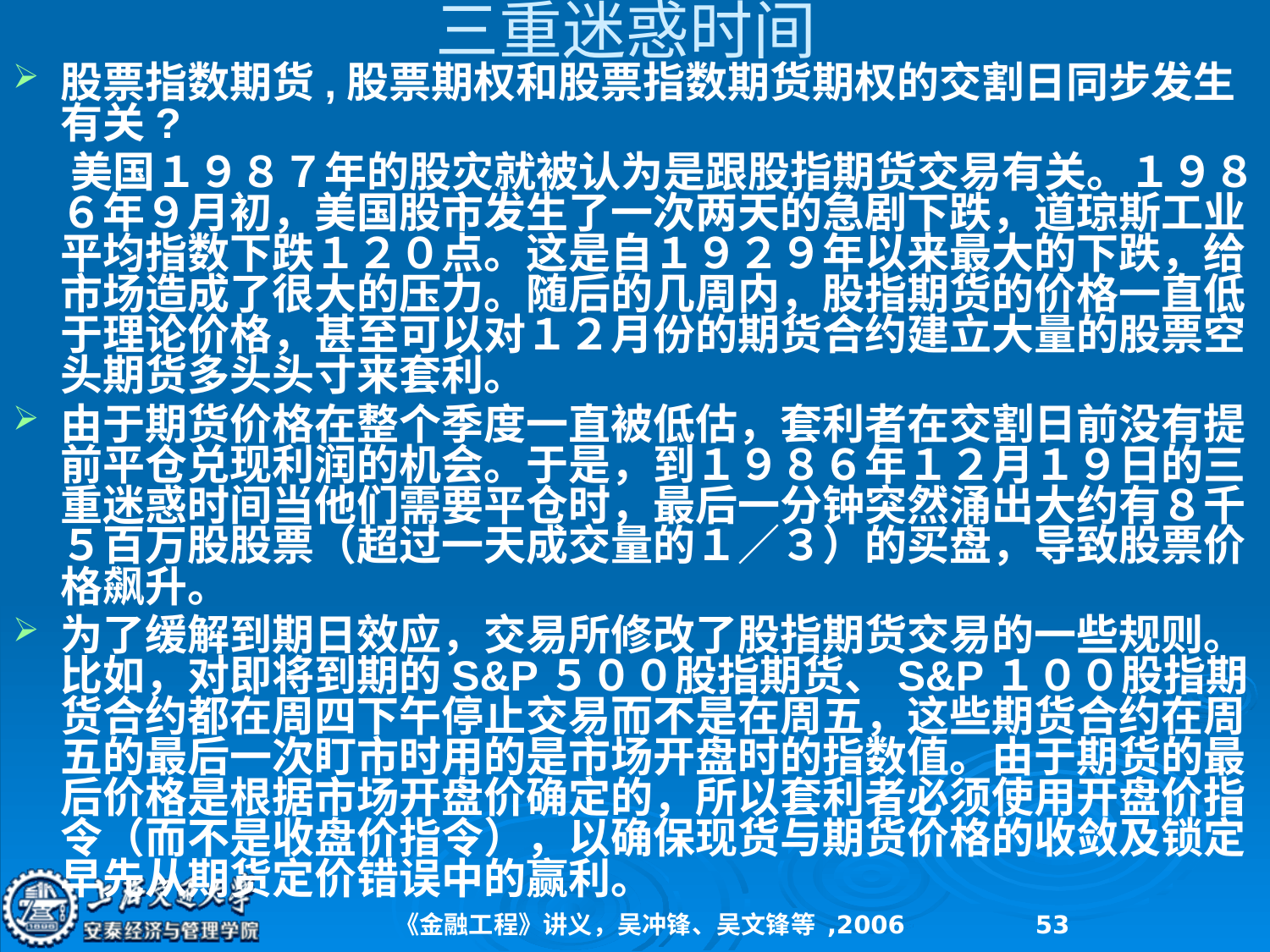

# 三重迷惑时间
股票指数期货,股票期权和股票指数期货期权的交割日同步发生有关?
     美国１９８７年的股灾就被认为是跟股指期货交易有关。１９８６年９月初，美国股市发生了一次两天的急剧下跌，道琼斯工业平均指数下跌１２０点。这是自１９２９年以来最大的下跌，给市场造成了很大的压力。随后的几周内，股指期货的价格一直低于理论价格，甚至可以对１２月份的期货合约建立大量的股票空头期货多头头寸来套利。
由于期货价格在整个季度一直被低估，套利者在交割日前没有提前平仓兑现利润的机会。于是，到１９８６年１２月１９日的三重迷惑时间当他们需要平仓时，最后一分钟突然涌出大约有８千５百万股股票（超过一天成交量的１／３）的买盘，导致股票价格飙升。
为了缓解到期日效应，交易所修改了股指期货交易的一些规则。比如，对即将到期的S&P５００股指期货、S&P１００股指期货合约都在周四下午停止交易而不是在周五，这些期货合约在周五的最后一次盯市时用的是市场开盘时的指数值。由于期货的最后价格是根据市场开盘价确定的，所以套利者必须使用开盘价指令（而不是收盘价指令），以确保现货与期货价格的收敛及锁定早先从期货定价错误中的赢利。